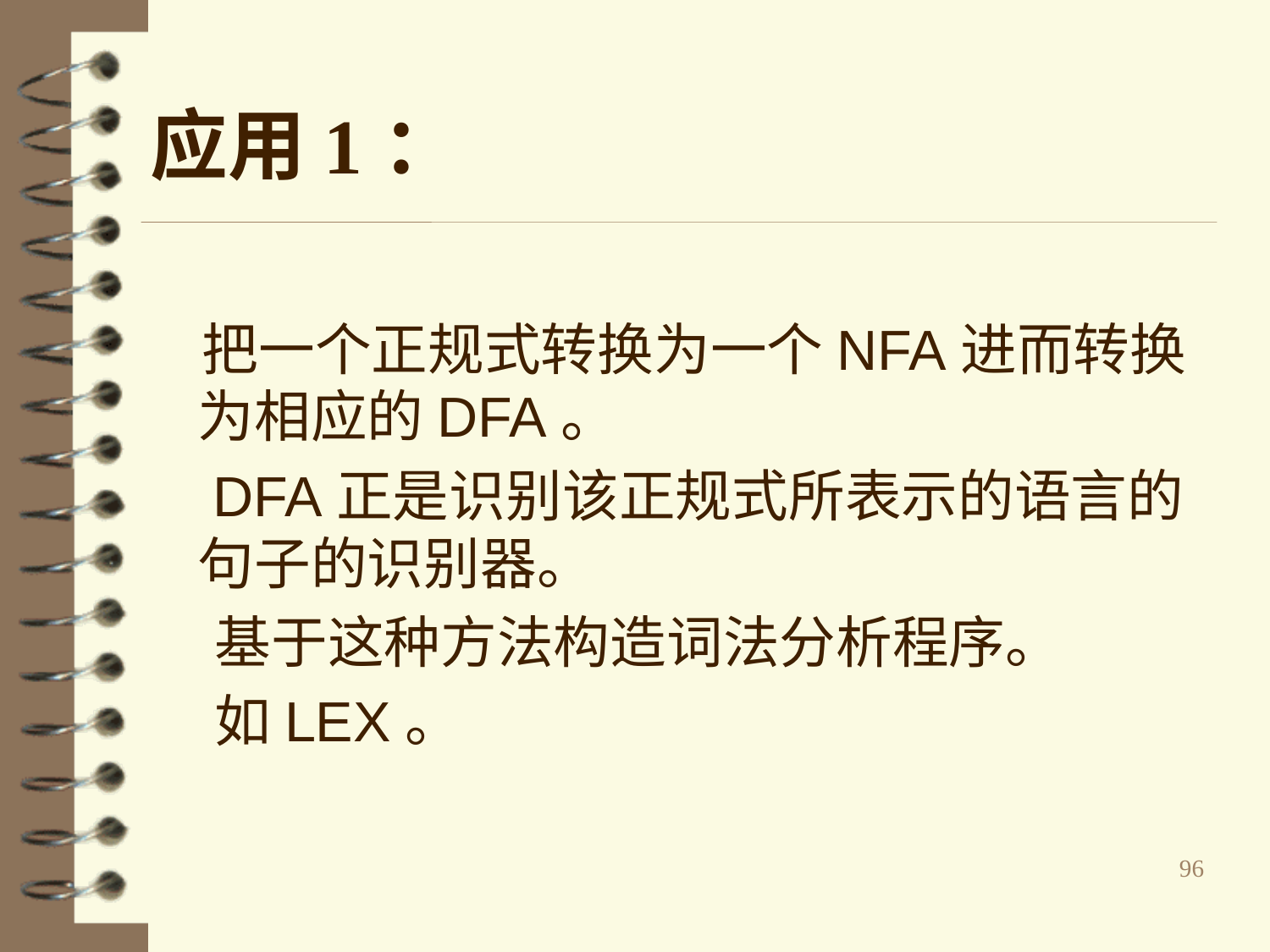

# 应用1：

   把一个正规式转换为一个NFA进而转换为相应的DFA。
    DFA正是识别该正规式所表示的语言的句子的识别器。
    基于这种方法构造词法分析程序。
    如LEX。
96